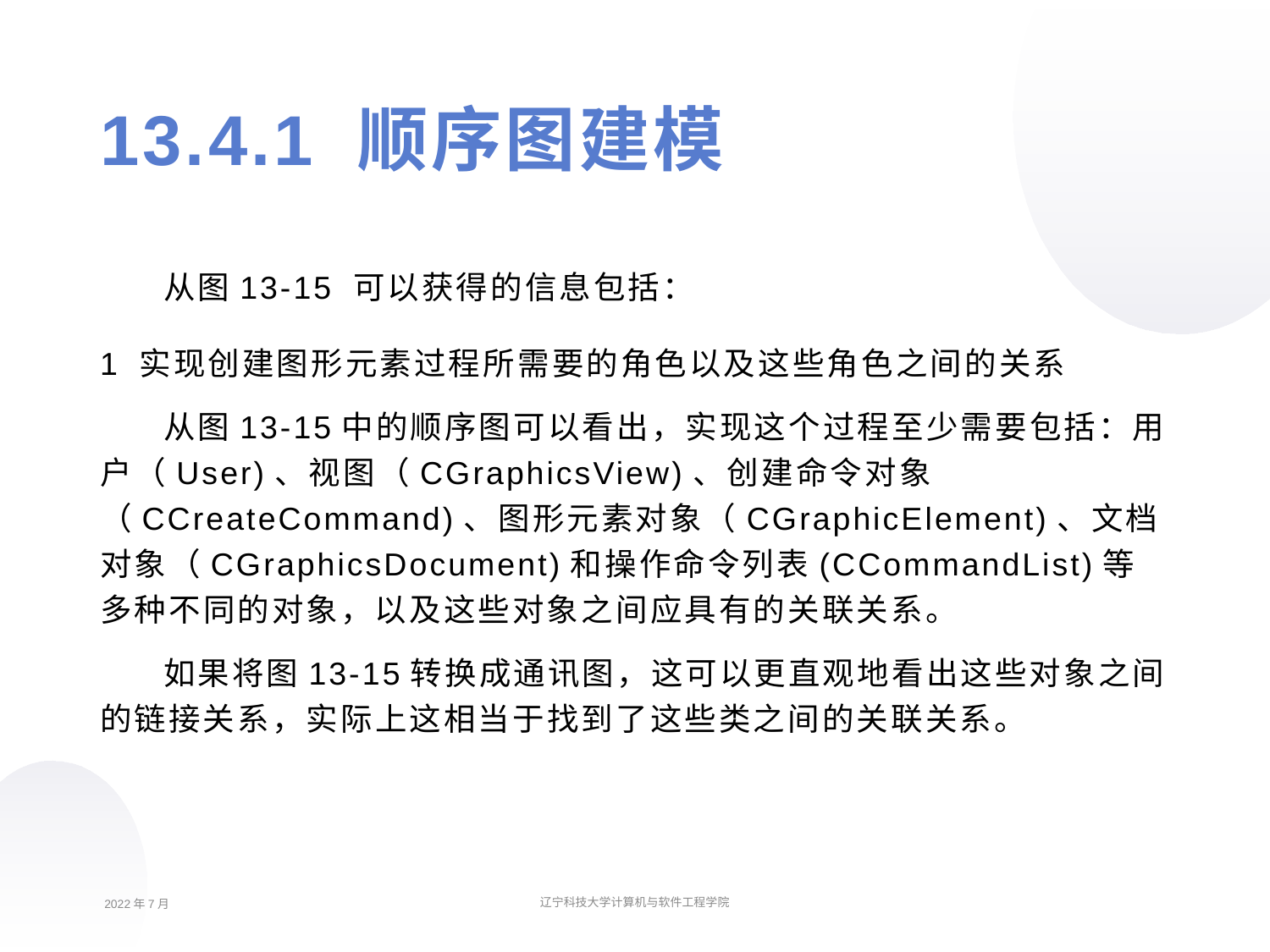

13.4.1 顺序图建模
从图13-15 可以获得的信息包括：
1 实现创建图形元素过程所需要的角色以及这些角色之间的关系
从图13-15中的顺序图可以看出，实现这个过程至少需要包括：用户（User)、视图（CGraphicsView)、创建命令对象（CCreateCommand)、图形元素对象（CGraphicElement)、文档对象（CGraphicsDocument)和操作命令列表(CCommandList)等多种不同的对象，以及这些对象之间应具有的关联关系。
如果将图13-15转换成通讯图，这可以更直观地看出这些对象之间的链接关系，实际上这相当于找到了这些类之间的关联关系。

2022年7月
辽宁科技大学计算机与软件工程学院
85